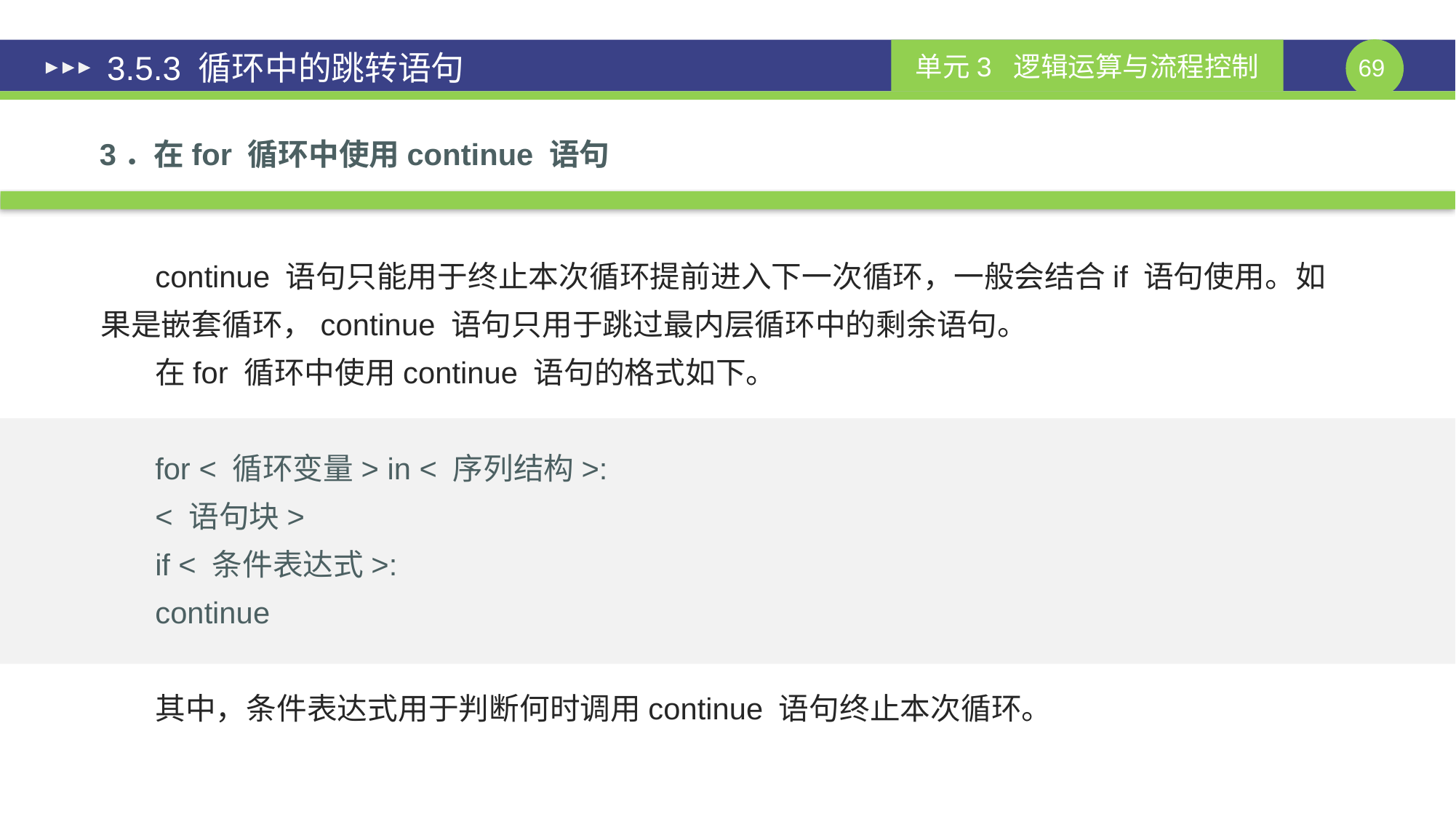

# 3.5.3 循环中的跳转语句
3．在for 循环中使用continue 语句

continue 语句只能用于终止本次循环提前进入下一次循环，一般会结合if 语句使用。如果是嵌套循环，continue 语句只用于跳过最内层循环中的剩余语句。
在for 循环中使用continue 语句的格式如下。

for < 循环变量> in < 序列结构>:
< 语句块>
if < 条件表达式>:
continue

其中，条件表达式用于判断何时调用continue 语句终止本次循环。